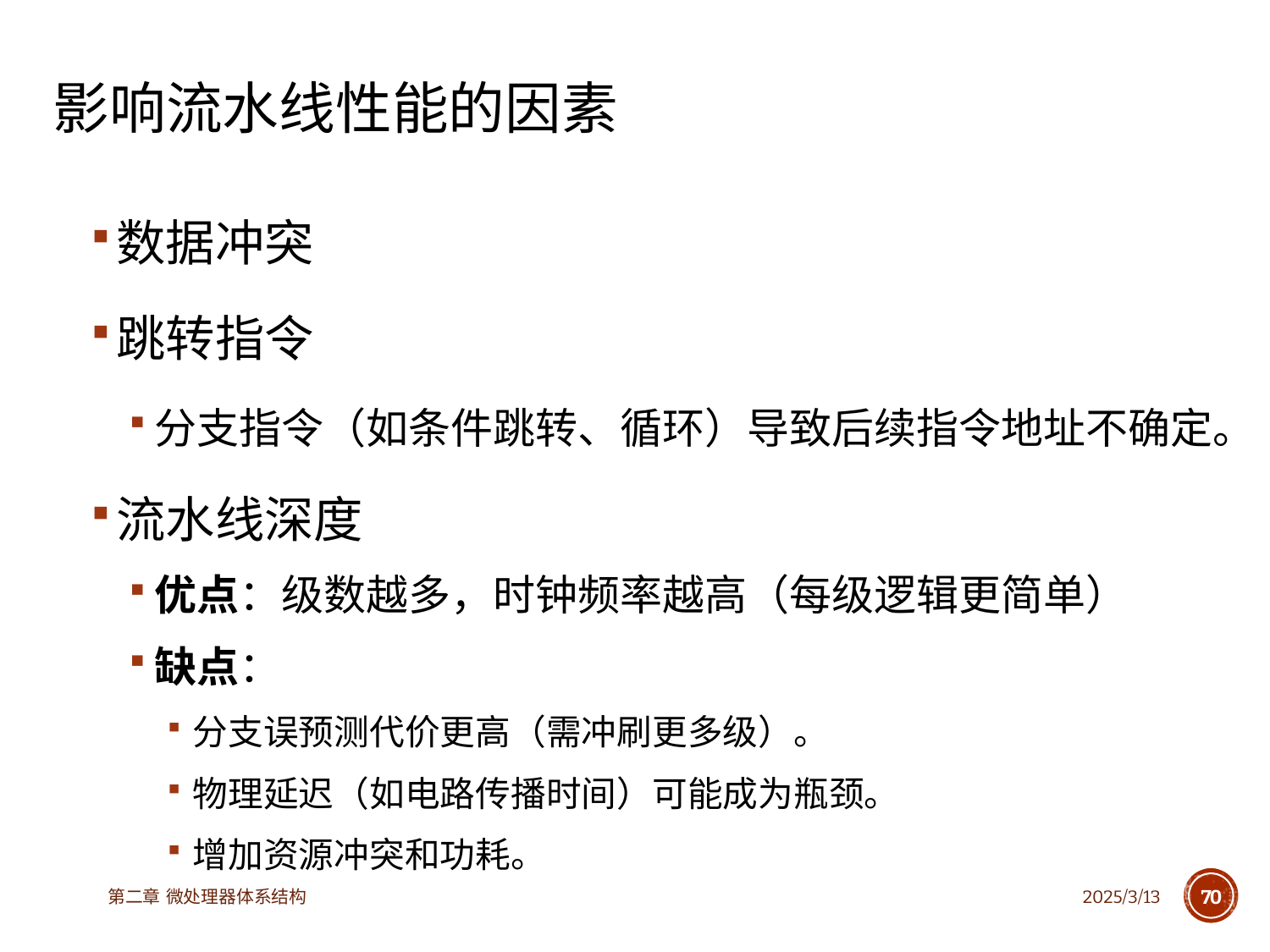

# 影响流水线性能的因素
数据冲突
跳转指令
分支指令（如条件跳转、循环）导致后续指令地址不确定。
流水线深度
优点：级数越多，时钟频率越高（每级逻辑更简单）
缺点：
分支误预测代价更高（需冲刷更多级）。
物理延迟（如电路传播时间）可能成为瓶颈。
增加资源冲突和功耗。

第二章 微处理器体系结构
2025/3/13
70